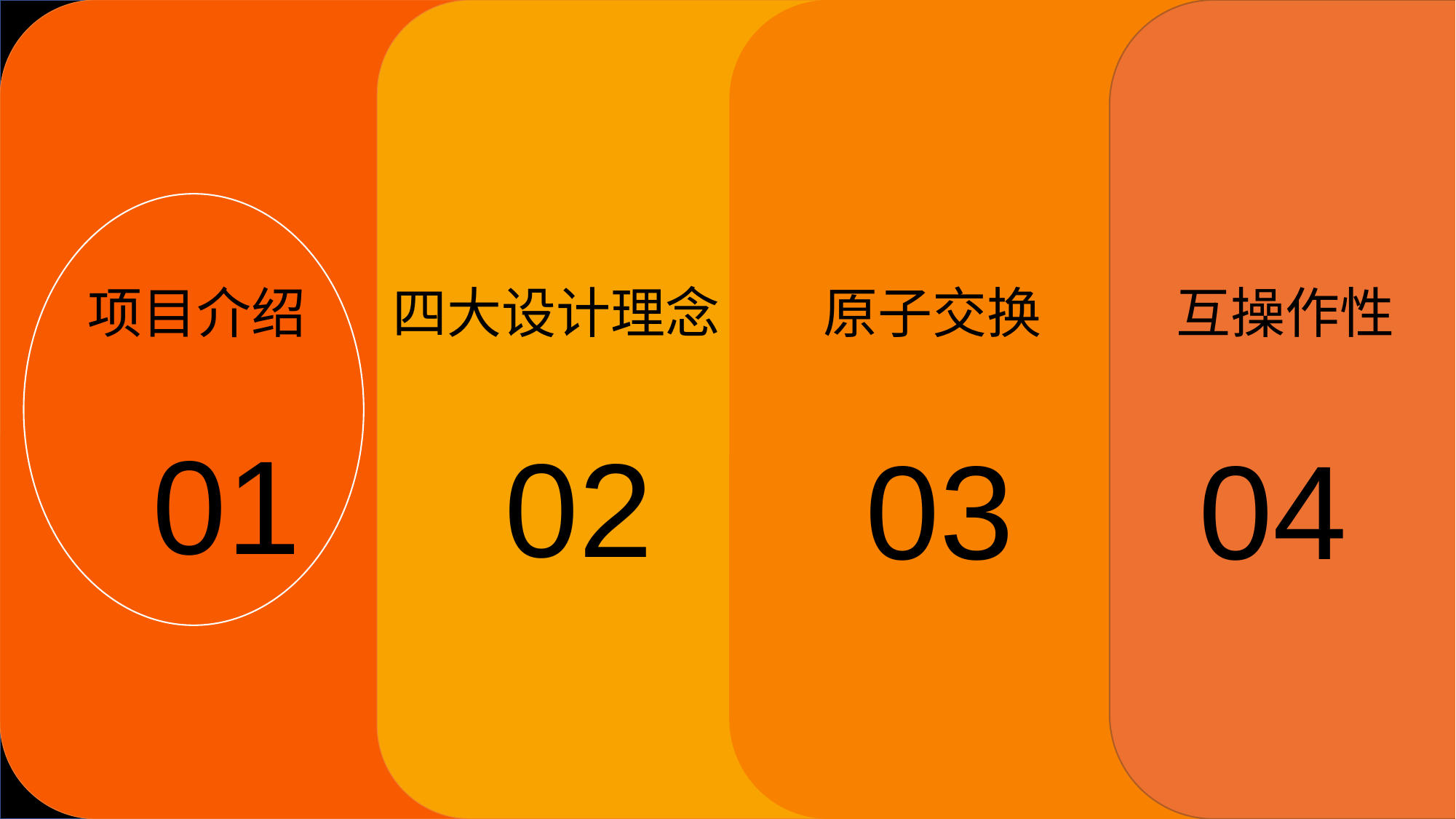

原子交换
互操作性
四大设计理念
项目介绍
01
02
03
04